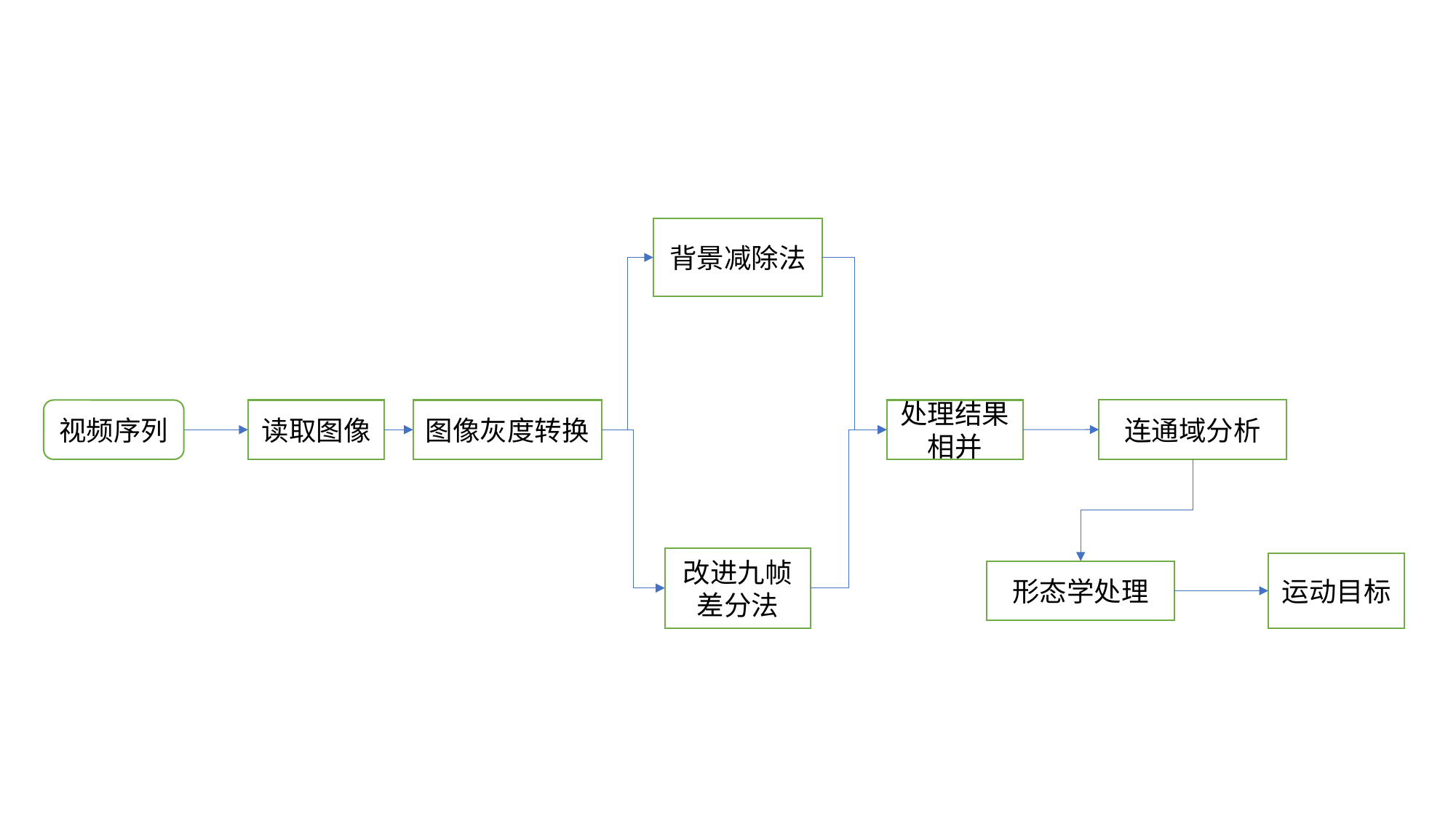

背景减除法
连通域分析
处理结果相并
图像灰度转换
读取图像
视频序列
改进九帧差分法
运动目标
形态学处理